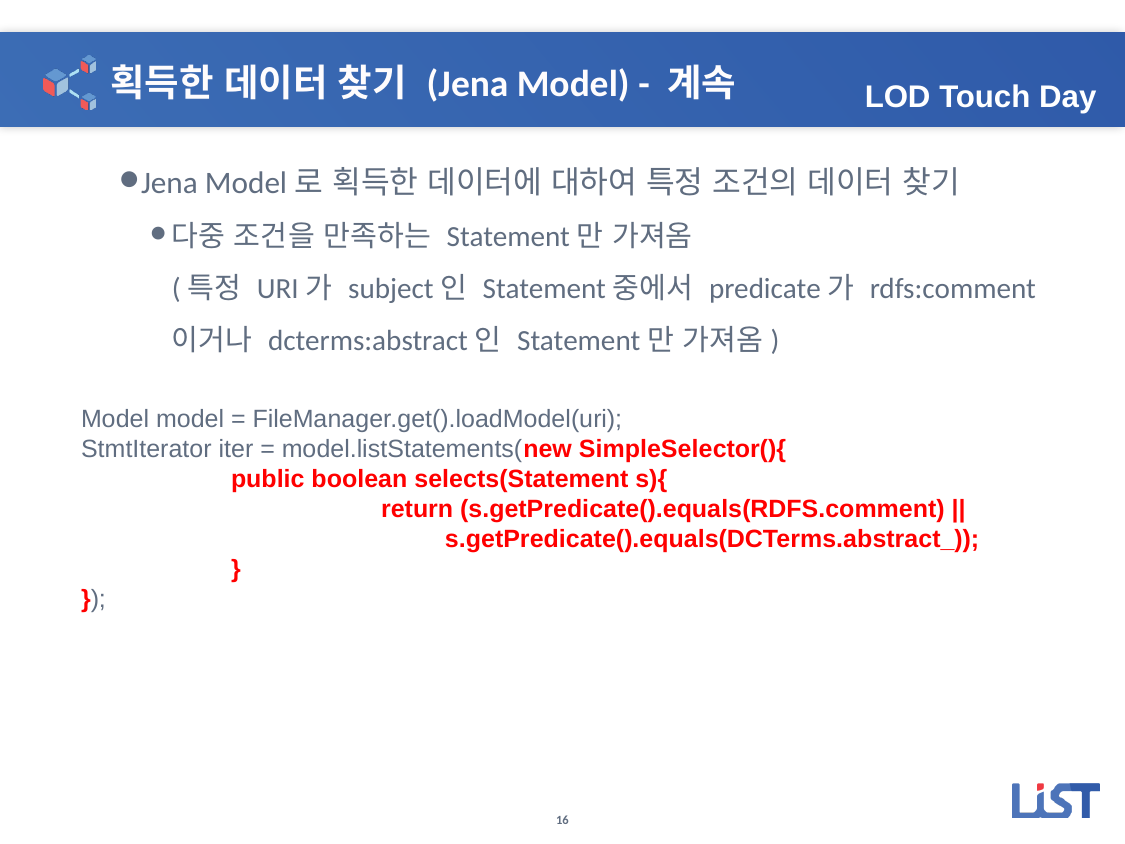

# 획득한 데이터 찾기 (Jena Model) - 계속
Jena Model로 획득한 데이터에 대하여 특정 조건의 데이터 찾기
다중 조건을 만족하는 Statement만 가져옴
(특정 URI가 subject인 Statement중에서 predicate가 rdfs:comment이거나 dcterms:abstract인 Statement만 가져옴)

Model model = FileManager.get().loadModel(uri);
StmtIterator iter = model.listStatements(new SimpleSelector(){
	public boolean selects(Statement s){
		return (s.getPredicate().equals(RDFS.comment) ||
                                                    s.getPredicate().equals(DCTerms.abstract_));
	}
});
16